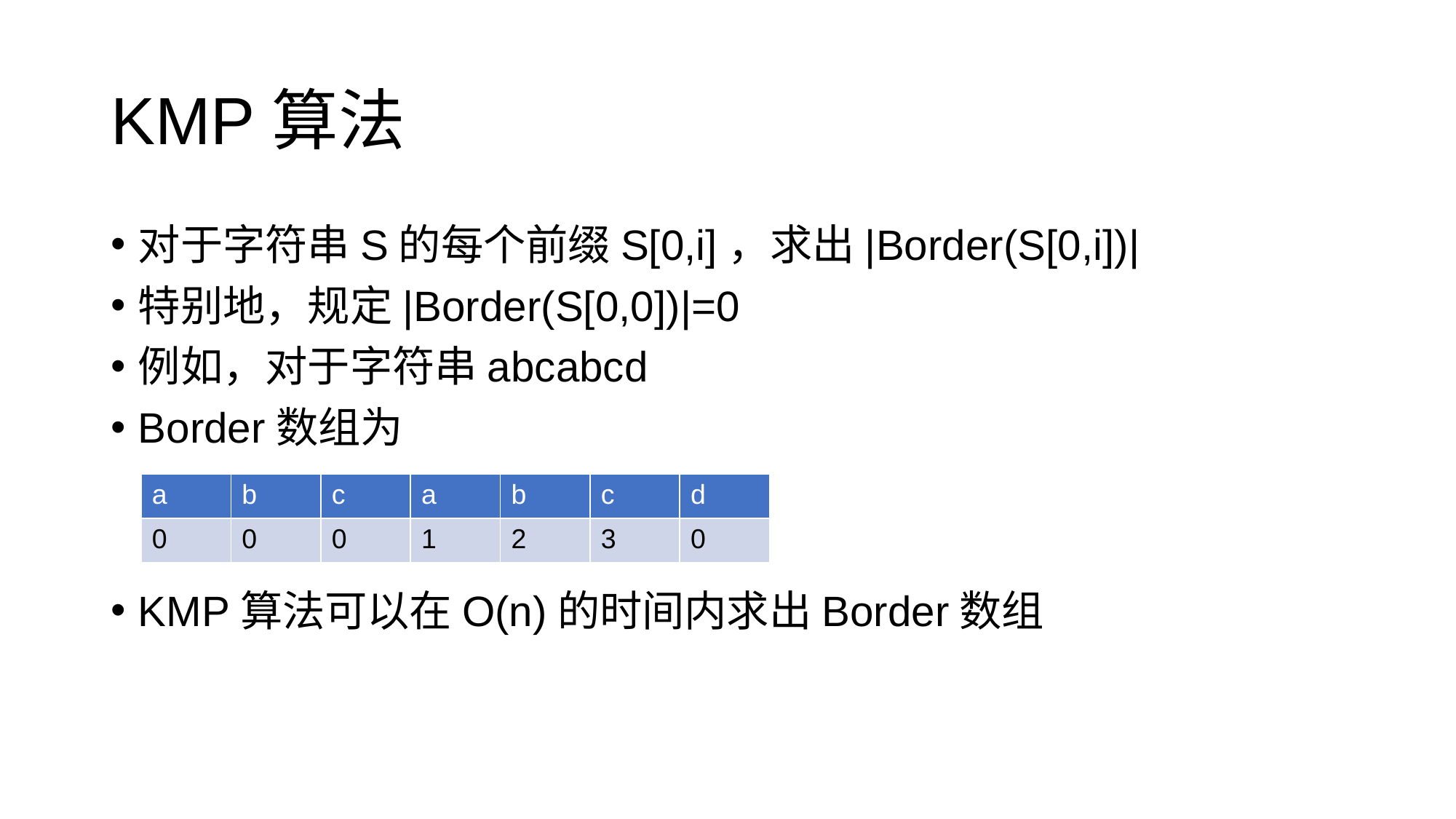

# KMP算法
对于字符串S的每个前缀S[0,i]，求出|Border(S[0,i])|
特别地，规定|Border(S[0,0])|=0
例如，对于字符串abcabcd
Border数组为

KMP算法可以在O(n)的时间内求出Border数组

| a | b | c | a | b | c | d |
| --- | --- | --- | --- | --- | --- | --- |
| 0 | 0 | 0 | 1 | 2 | 3 | 0 |